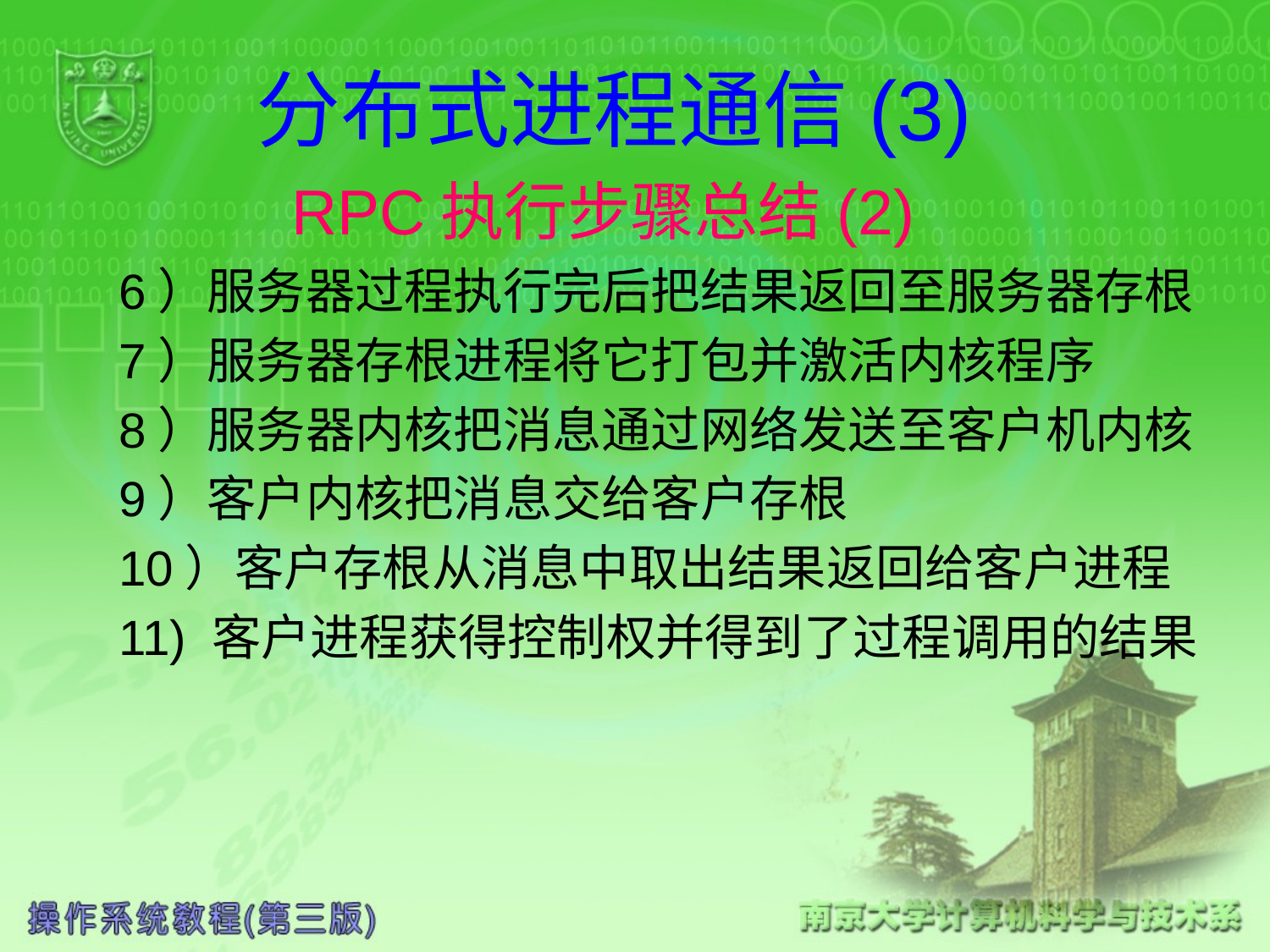

# 分布式进程通信(3) RPC执行步骤总结(2)
6）服务器过程执行完后把结果返回至服务器存根
7）服务器存根进程将它打包并激活内核程序
8）服务器内核把消息通过网络发送至客户机内核
9）客户内核把消息交给客户存根
10）客户存根从消息中取出结果返回给客户进程
11) 客户进程获得控制权并得到了过程调用的结果